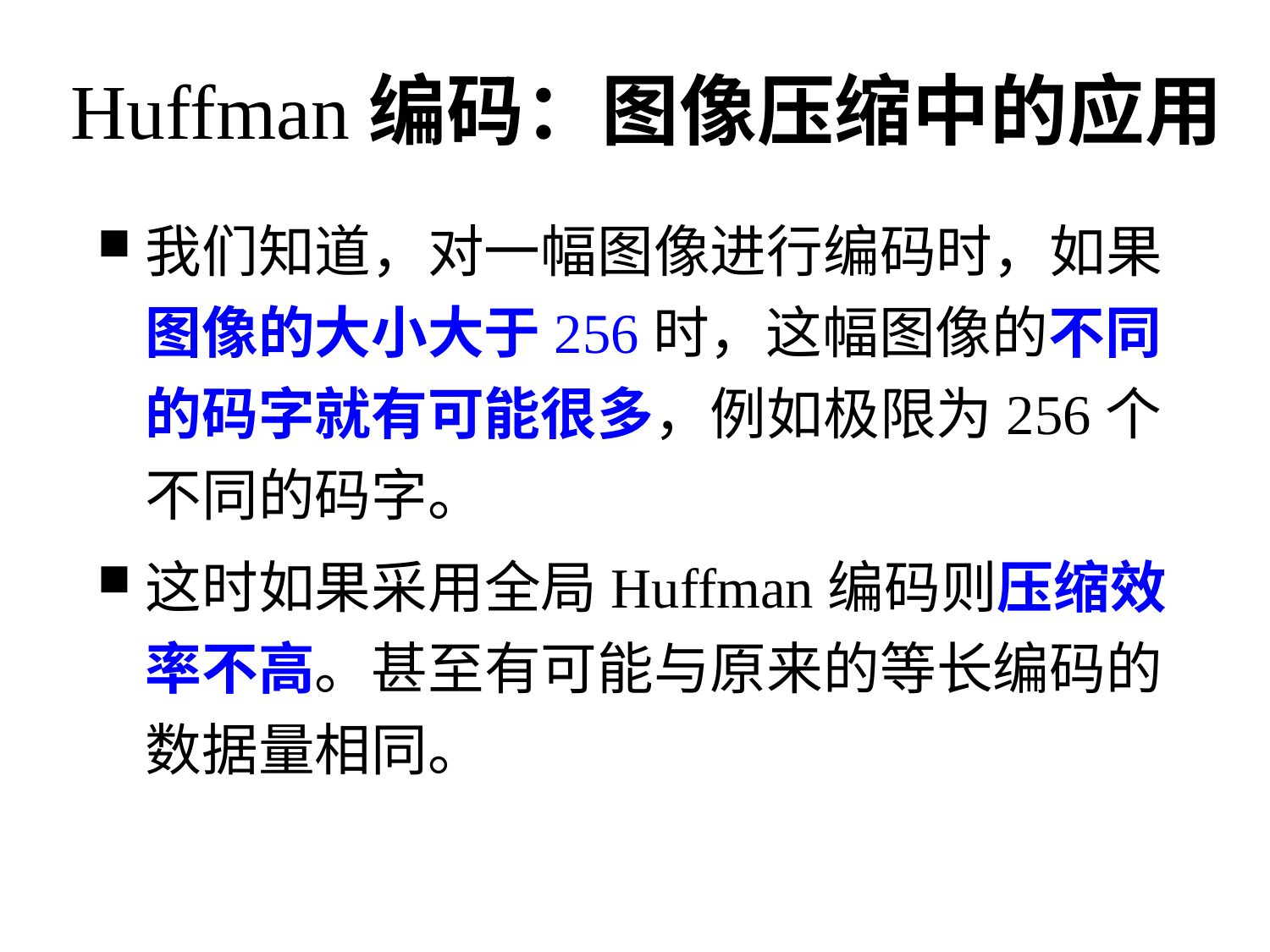

# Huffman编码：图像压缩中的应用
我们知道，对一幅图像进行编码时，如果图像的大小大于256时，这幅图像的不同的码字就有可能很多，例如极限为256个不同的码字。
这时如果采用全局Huffman编码则压缩效率不高。甚至有可能与原来的等长编码的数据量相同。